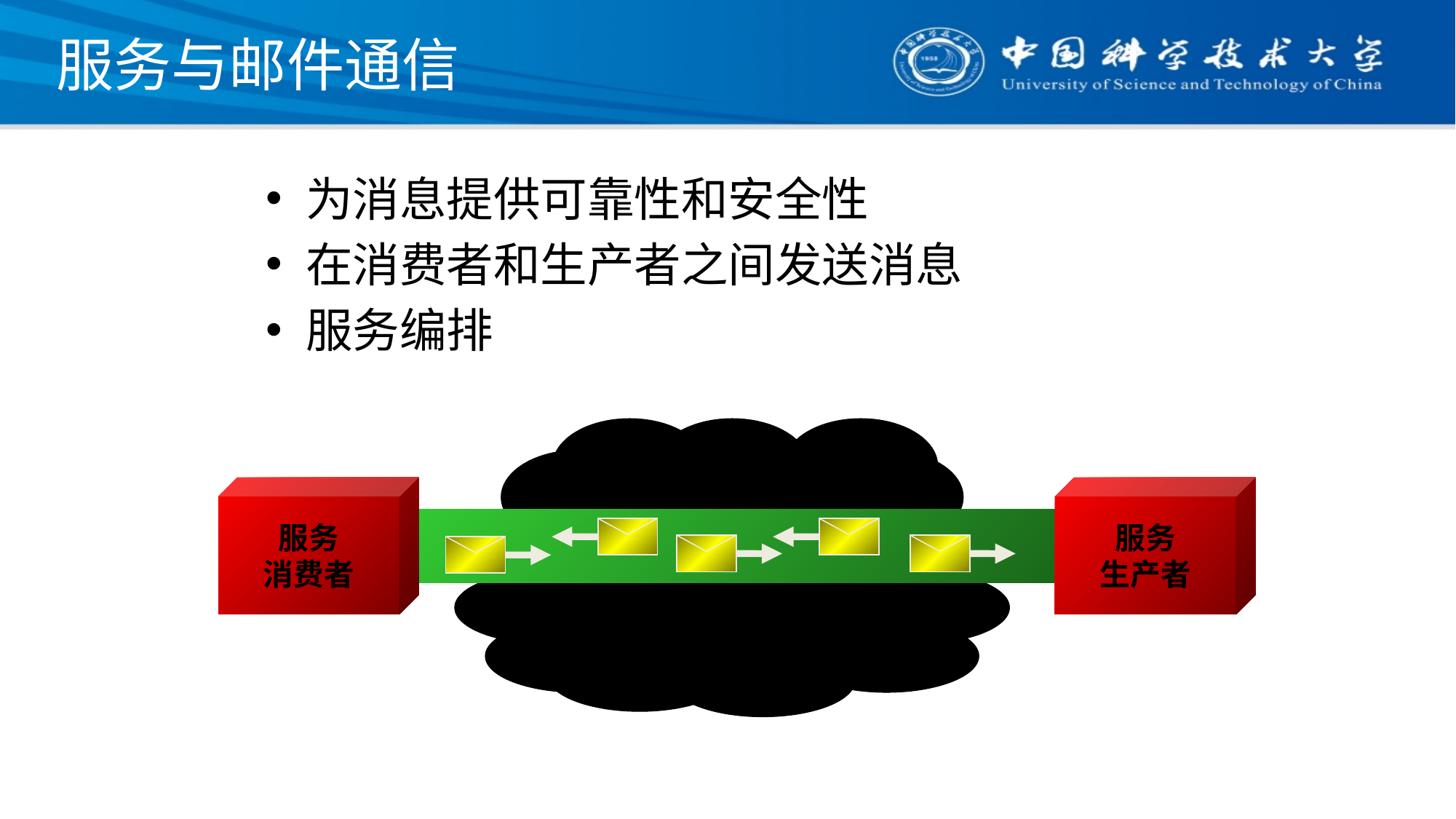

# 服务与邮件通信
为消息提供可靠性和安全性
在消费者和生产者之间发送消息
服务编排

服务
消费者
服务
生产者